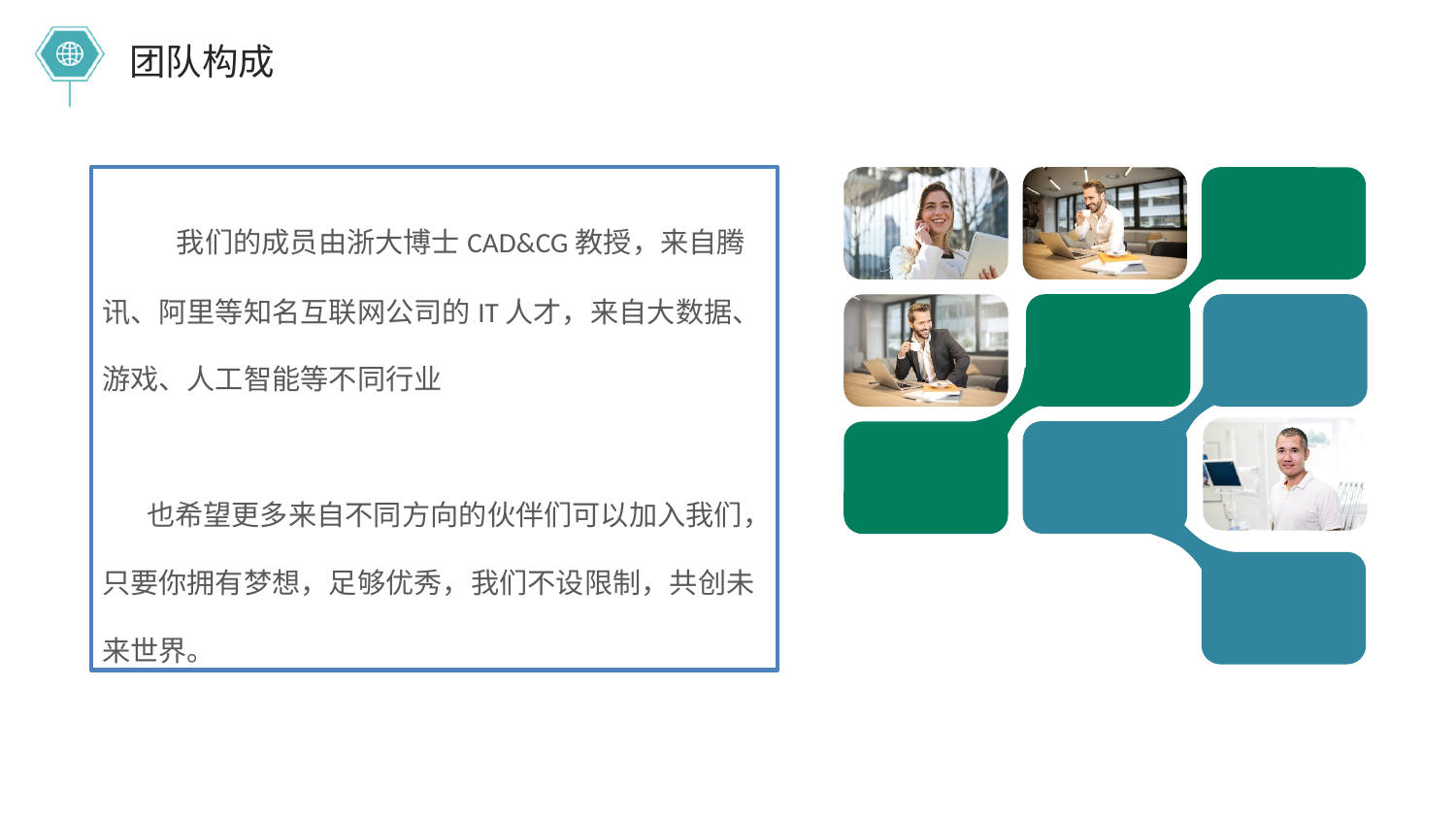

团队构成

        我们的成员由浙大博士CAD&CG教授，来自腾讯、阿里等知名互联网公司的IT人才，来自大数据、游戏、人工智能等不同行业

      也希望更多来自不同方向的伙伴们可以加入我们，只要你拥有梦想，足够优秀，我们不设限制，共创未来世界。